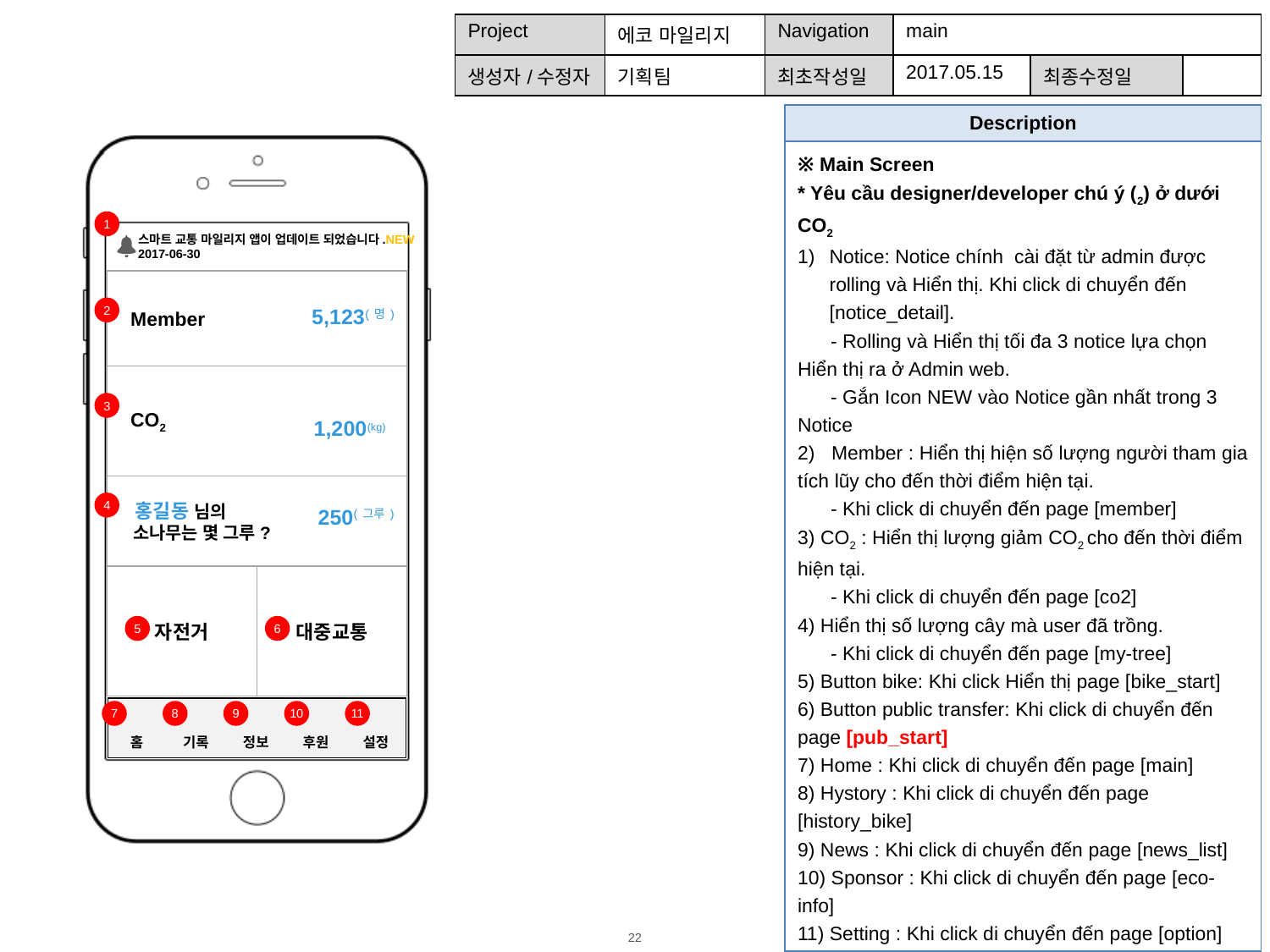

| Project | 에코 마일리지 | Navigation | main |  |  |
| --- | --- | --- | --- | --- | --- |
| 생성자/수정자 | 기획팀 | 최초작성일 | 2017.05.15 | 최종수정일 |  |
| Description |
| --- |
| ※ Main Screen \* Yêu cầu designer/developer chú ý (2) ở dưới CO2 Notice: Notice chính cài đặt từ admin được rolling và Hiển thị. Khi click di chuyển đến [notice\_detail]. - Rolling và Hiển thị tối đa 3 notice lựa chọn Hiển thị ra ở Admin web. - Gắn Icon NEW vào Notice gần nhất trong 3 Notice 2) Member : Hiển thị hiện số lượng người tham gia tích lũy cho đến thời điểm hiện tại. - Khi click di chuyển đến page [member] 3) CO2 : Hiển thị lượng giảm CO2 cho đến thời điểm hiện tại. - Khi click di chuyển đến page [co2] 4) Hiển thị số lượng cây mà user đã trồng. - Khi click di chuyển đến page [my-tree] 5) Button bike: Khi click Hiển thị page [bike\_start] 6) Button public transfer: Khi click di chuyển đến page [pub\_start] 7) Home : Khi click di chuyển đến page [main] 8) Hystory : Khi click di chuyển đến page [history\_bike] 9) News : Khi click di chuyển đến page [news\_list] 10) Sponsor : Khi click di chuyển đến page [eco-info] 11) Setting : Khi click di chuyển đến page [option] |
1
스마트 교통 마일리지 앱이 업데이트 되었습니다.NEW
2017-06-30

  Member
2
5,123(명)
  CO2
3
1,200(kg)
  홍길동 님의
  소나무는 몇 그루?
4
250(그루)
자전거
대중교통
5
6
| 홈 | 기록 | 정보 | 후원 | 설정 |
| --- | --- | --- | --- | --- |
7
8
9
10
11